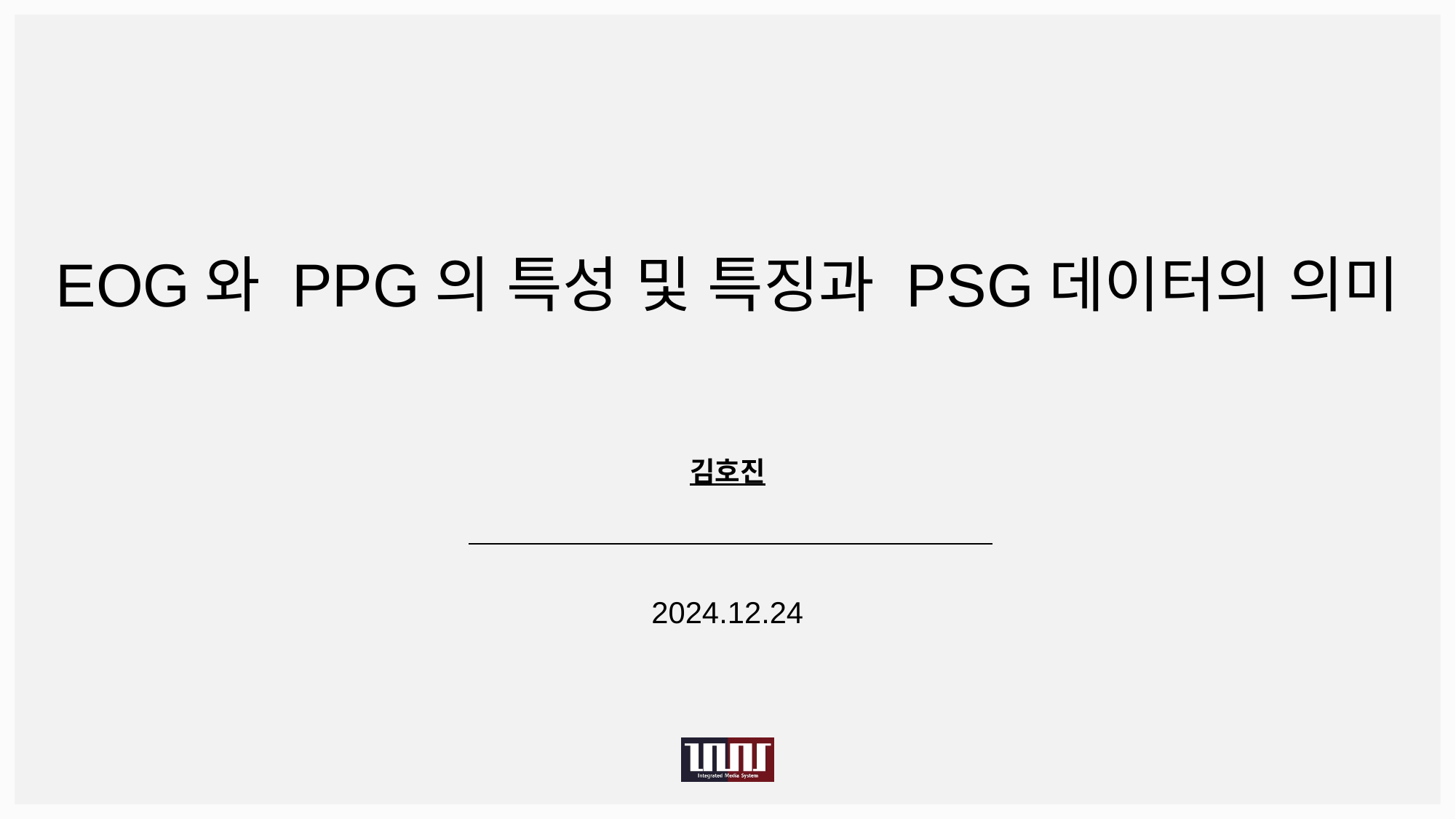

# EOG와 PPG의 특성 및 특징과 PSG데이터의 의미

김호진

2024.12.24